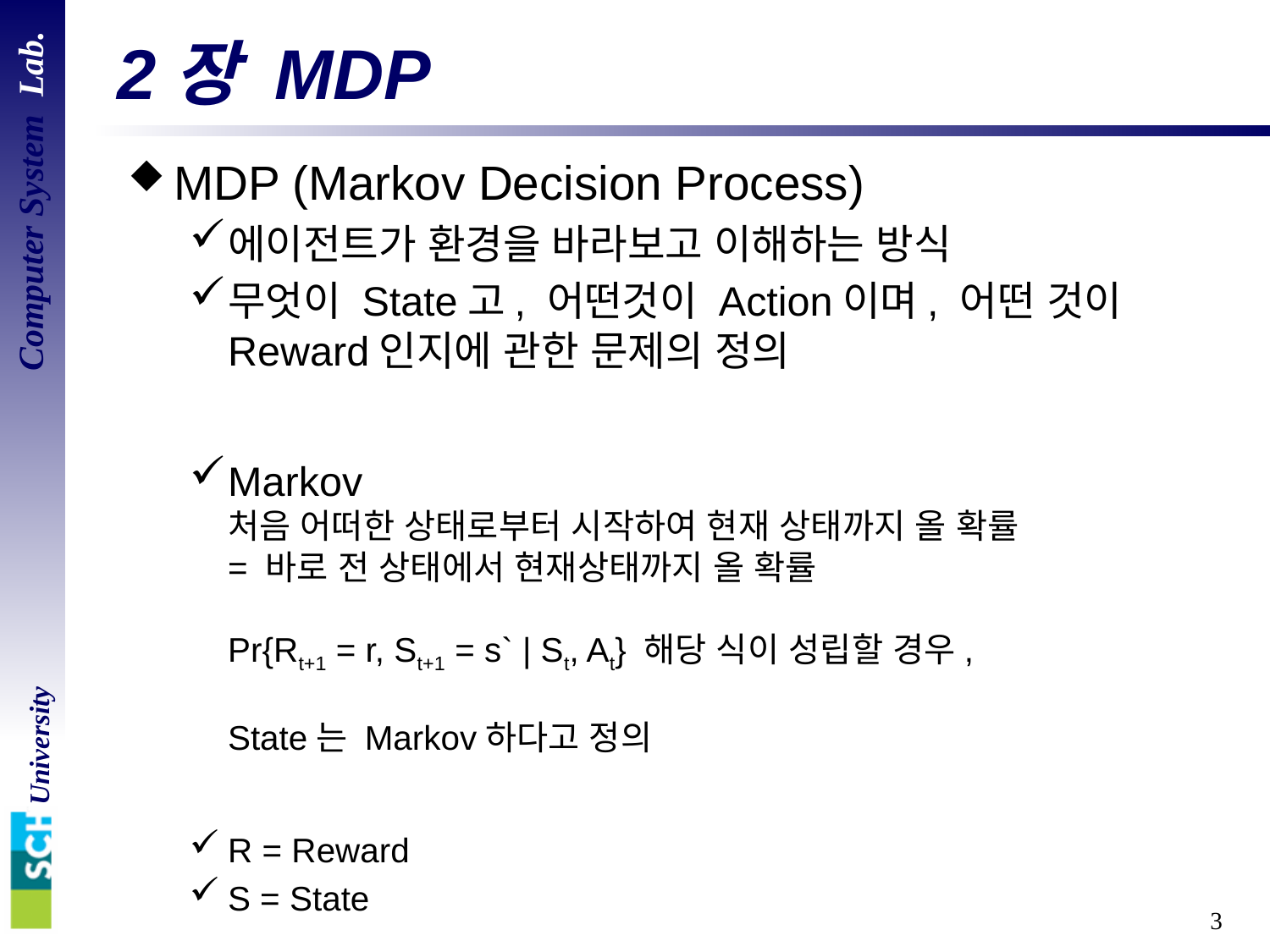

# 2장 MDP
MDP (Markov Decision Process)
에이전트가 환경을 바라보고 이해하는 방식
무엇이 State고, 어떤것이 Action이며, 어떤 것이 Reward인지에 관한 문제의 정의

Markov
처음 어떠한 상태로부터 시작하여 현재 상태까지 올 확률
= 바로 전 상태에서 현재상태까지 올 확률
Pr{Rt+1 = r, St+1 = s` | St, At} 해당 식이 성립할 경우,
State는 Markov하다고 정의

R = Reward
S = State